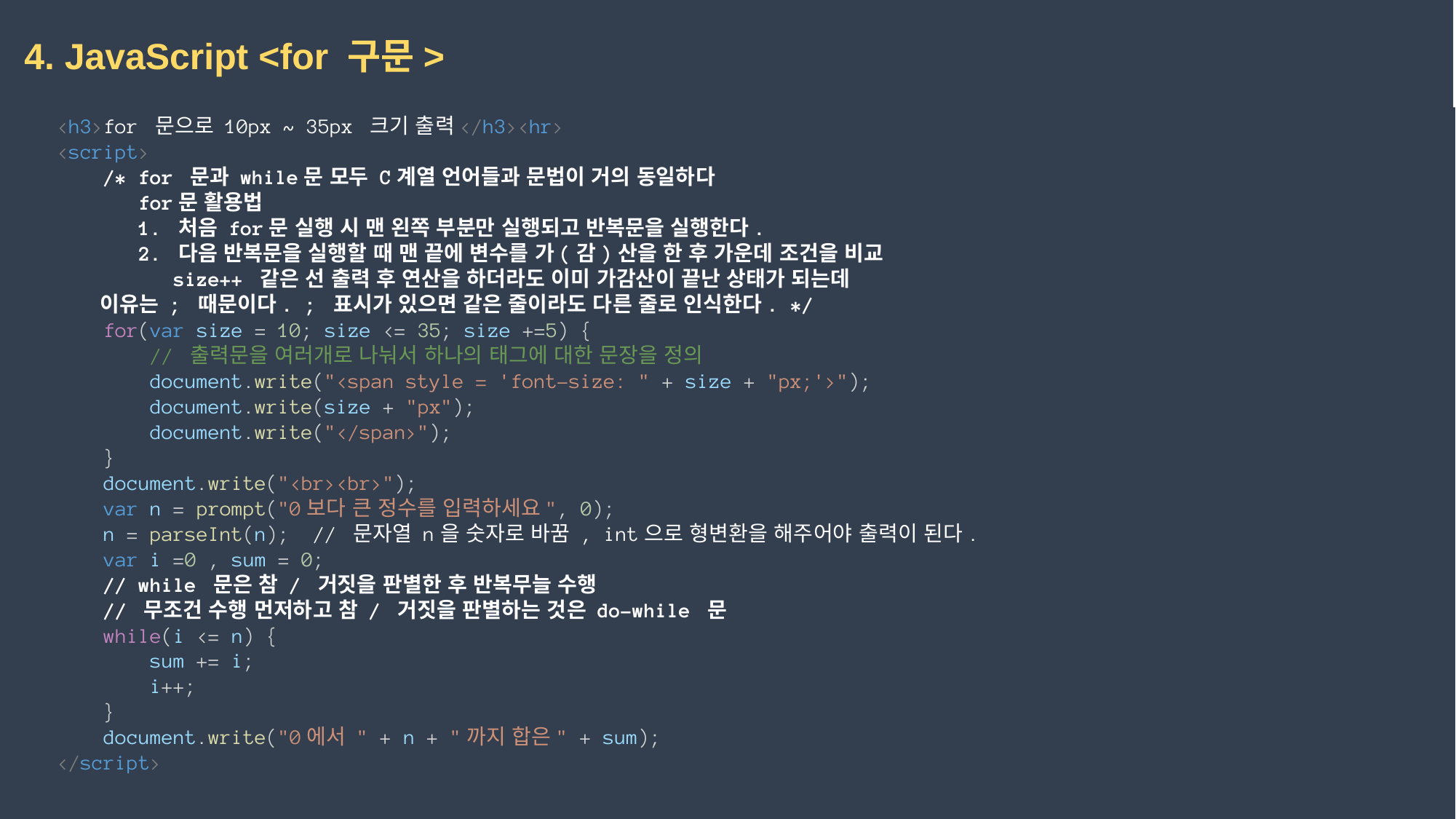

4. JavaScript <for 구문>
    <h3>for 문으로 10px ~ 35px 크기 출력</h3><hr>
    <script>
        /* for 문과 while문 모두 C계열 언어들과 문법이 거의 동일하다
           for문 활용법
           1. 처음 for문 실행 시 맨 왼쪽 부분만 실행되고 반복문을 실행한다.
           2. 다음 반복문을 실행할 때 맨 끝에 변수를 가(감)산을 한 후 가운데 조건을 비교
              size++ 같은 선 출력 후 연산을 하더라도 이미 가감산이 끝난 상태가 되는데
              이유는 ; 때문이다. ; 표시가 있으면 같은 줄이라도 다른 줄로 인식한다. */
        for(var size = 10; size <= 35; size +=5) {
            // 출력문을 여러개로 나눠서 하나의 태그에 대한 문장을 정의
            document.write("<span style = 'font-size: " + size + "px;'>");
            document.write(size + "px");
            document.write("</span>");
        }
        document.write("<br><br>");
        var n = prompt("0보다 큰 정수를 입력하세요", 0);
        n = parseInt(n);  // 문자열 n을 숫자로 바꿈 , int으로 형변환을 해주어야 출력이 된다.
        var i =0 , sum = 0;
        // while 문은 참 / 거짓을 판별한 후 반복무늘 수행
        // 무조건 수행 먼저하고 참 / 거짓을 판별하는 것은 do-while 문
        while(i <= n) {
            sum += i;
            i++;
        }
        document.write("0에서 " + n + "까지 합은" + sum);
    </script>

2023-02-24
권민지